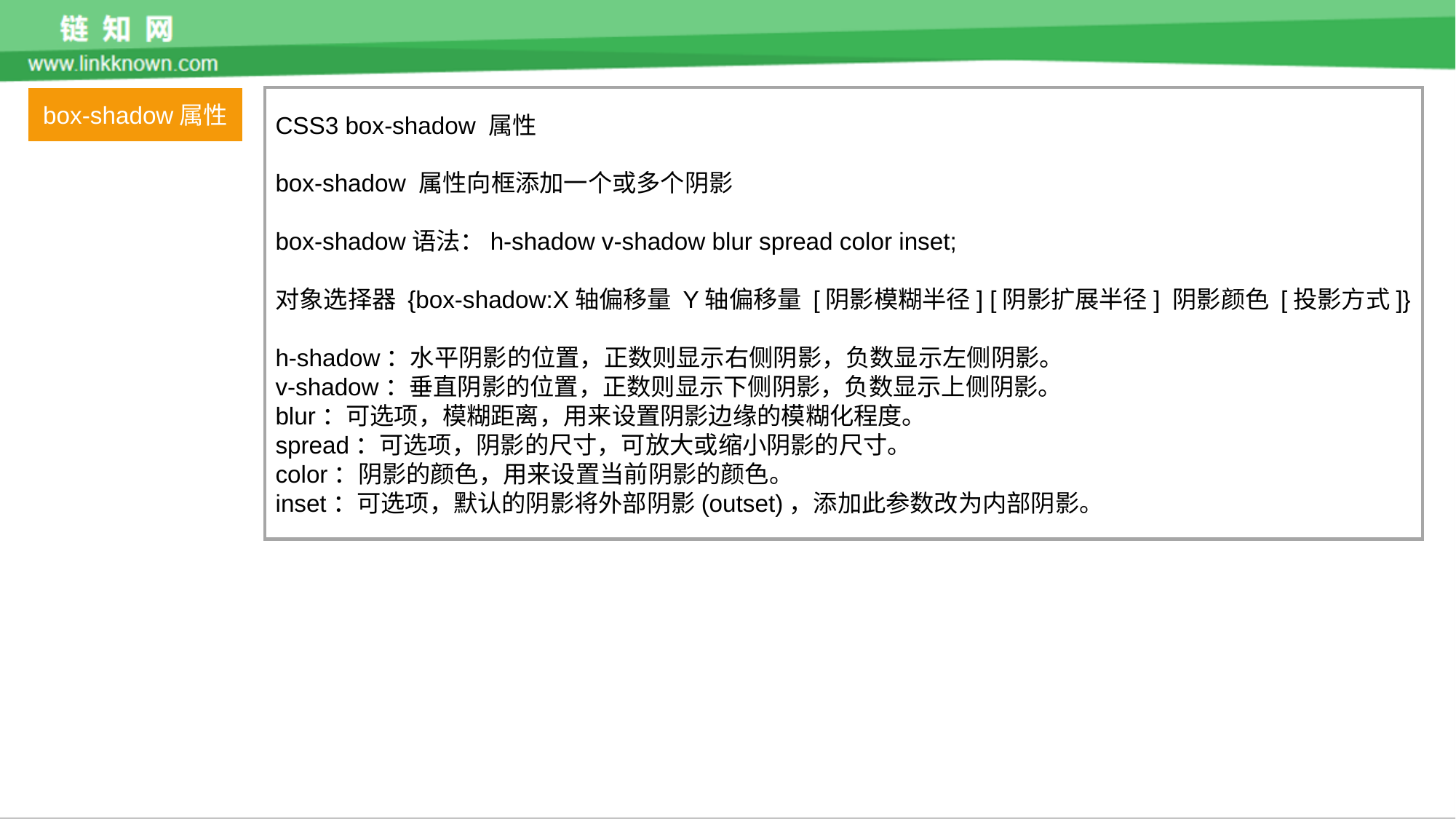

box-shadow属性
CSS3 box-shadow 属性

box-shadow 属性向框添加一个或多个阴影

box-shadow语法：h-shadow v-shadow blur spread color inset;

对象选择器 {box-shadow:X轴偏移量 Y轴偏移量 [阴影模糊半径] [阴影扩展半径] 阴影颜色 [投影方式]}

h-shadow：水平阴影的位置，正数则显示右侧阴影，负数显示左侧阴影。
v-shadow：垂直阴影的位置，正数则显示下侧阴影，负数显示上侧阴影。
blur：可选项，模糊距离，用来设置阴影边缘的模糊化程度。
spread：可选项，阴影的尺寸，可放大或缩小阴影的尺寸。
color：阴影的颜色，用来设置当前阴影的颜色。
inset：可选项，默认的阴影将外部阴影(outset)，添加此参数改为内部阴影。